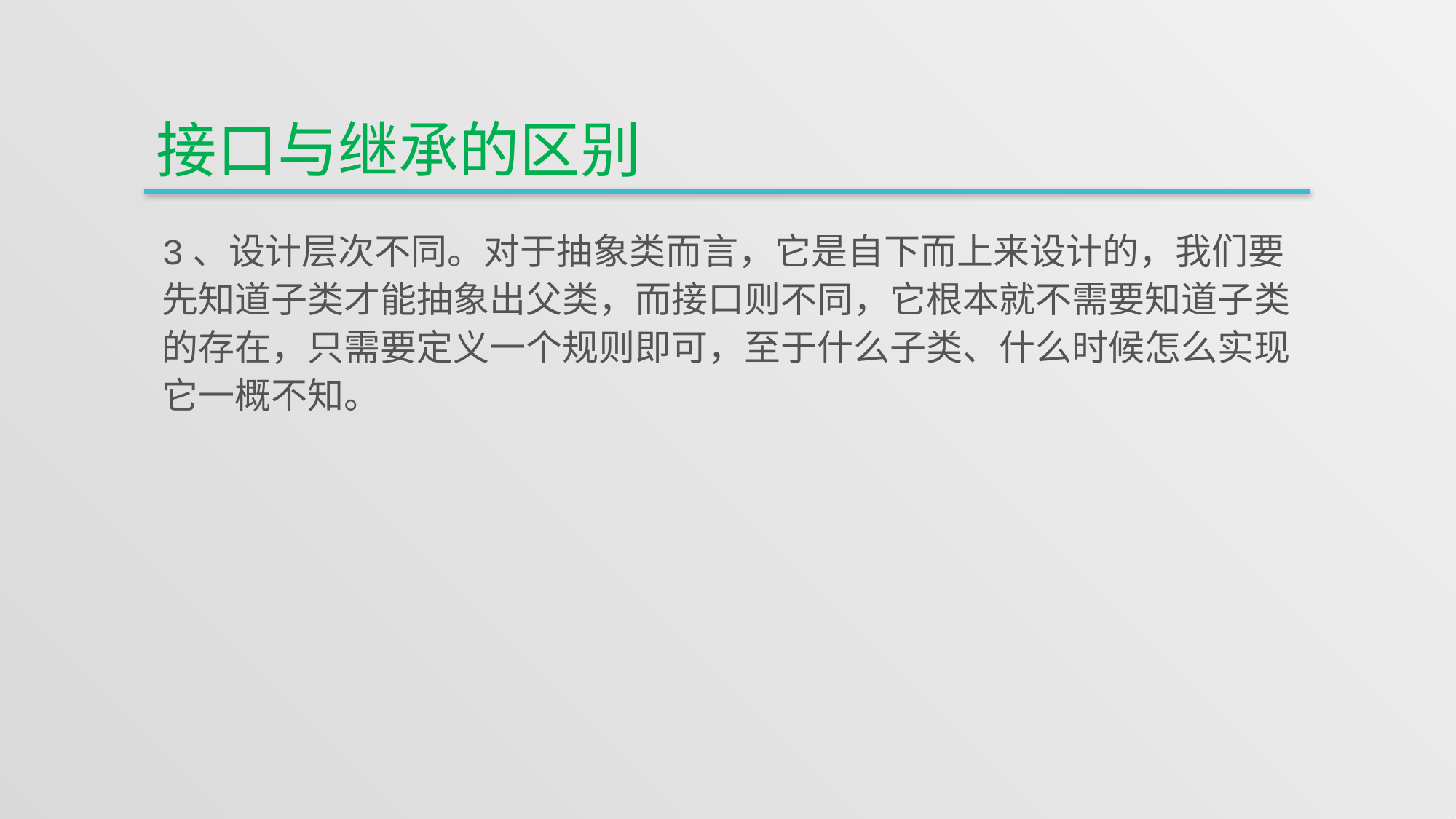

# 接口与继承的区别
3、设计层次不同。对于抽象类而言，它是自下而上来设计的，我们要先知道子类才能抽象出父类，而接口则不同，它根本就不需要知道子类的存在，只需要定义一个规则即可，至于什么子类、什么时候怎么实现它一概不知。